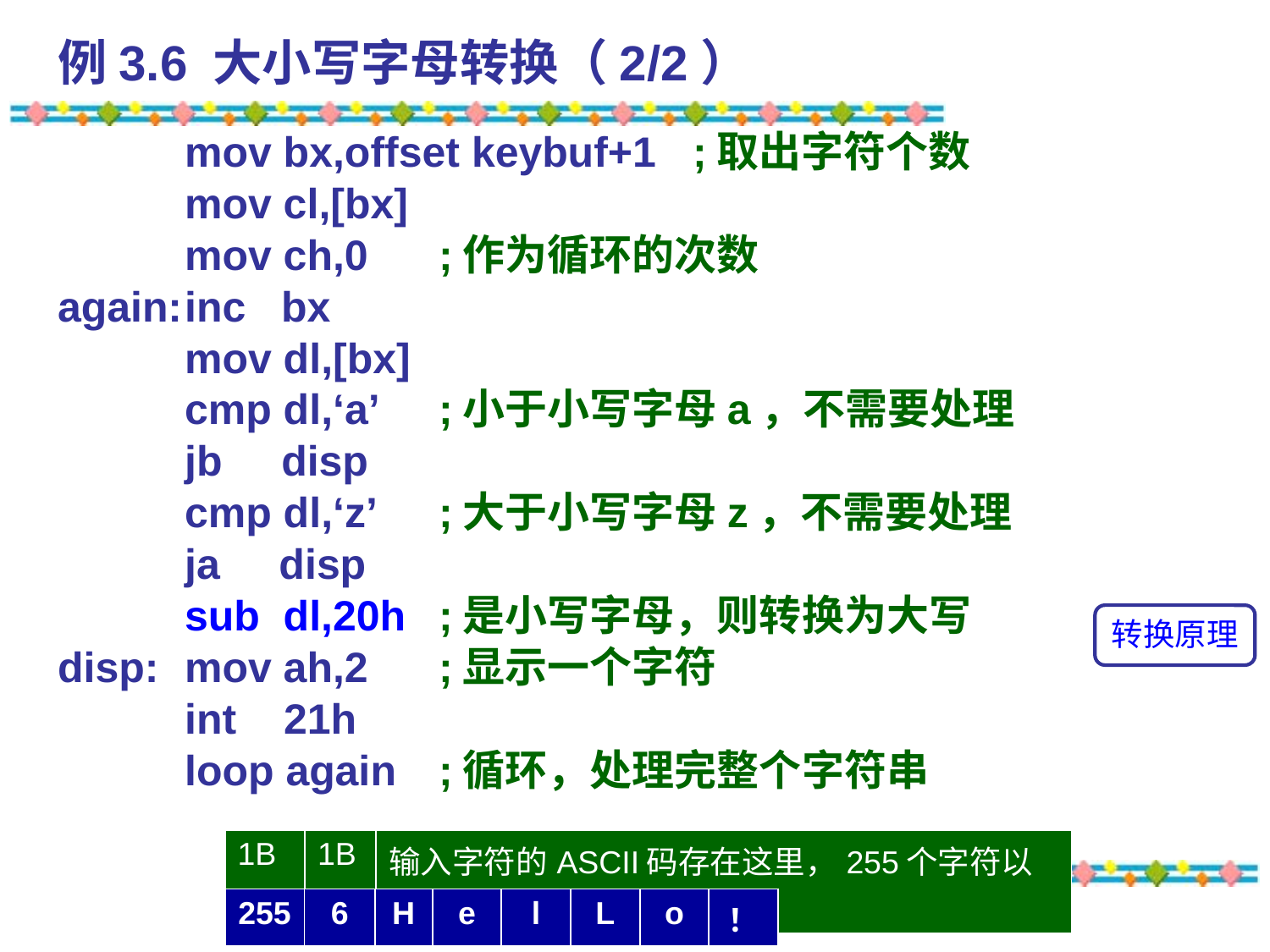

# 例3.6 大小写字母转换（2/2）
 	mov bx,offset keybuf+1	;取出字符个数
	mov cl,[bx]
	mov ch,0	;作为循环的次数
again:	inc   bx
	mov dl,[bx]
	cmp dl,‘a’	;小于小写字母a，不需要处理
	jb     disp
	cmp dl,‘z’	;大于小写字母z，不需要处理
	ja     disp
	sub  dl,20h	;是小写字母，则转换为大写
disp:	mov ah,2	;显示一个字符
	int    21h
	loop again	;循环，处理完整个字符串
转换原理

| 1B | 1B | 输入字符的ASCII码存在这里，255个字符以内 |
| --- | --- | --- |
| 255 | 6 | H | e | l | L | o | ！ |
| --- | --- | --- | --- | --- | --- | --- | --- |